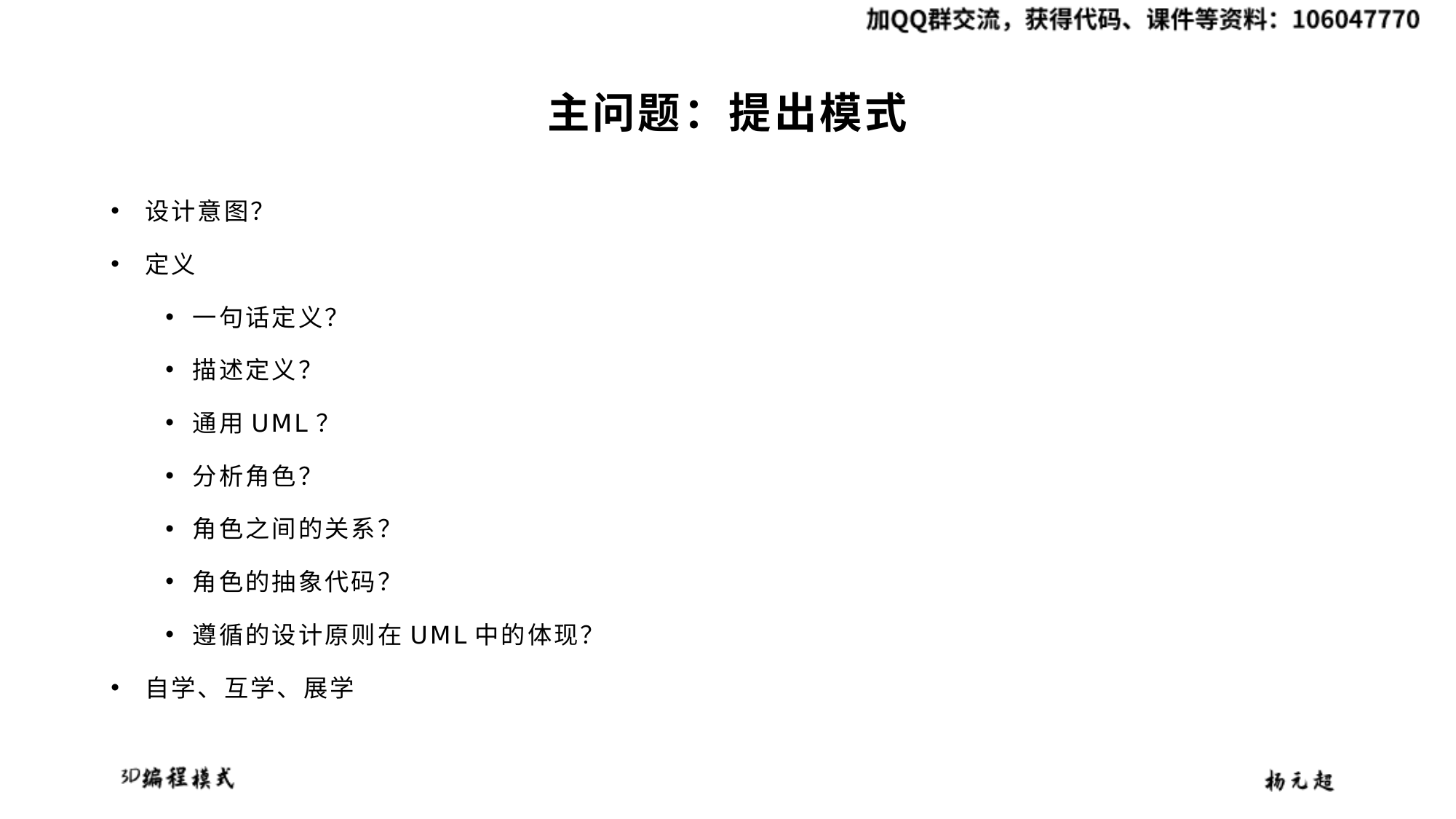

# 主问题：提出模式
设计意图？
定义
一句话定义？
描述定义？
通用UML？
分析角色？
角色之间的关系？
角色的抽象代码？
遵循的设计原则在UML中的体现？
自学、互学、展学